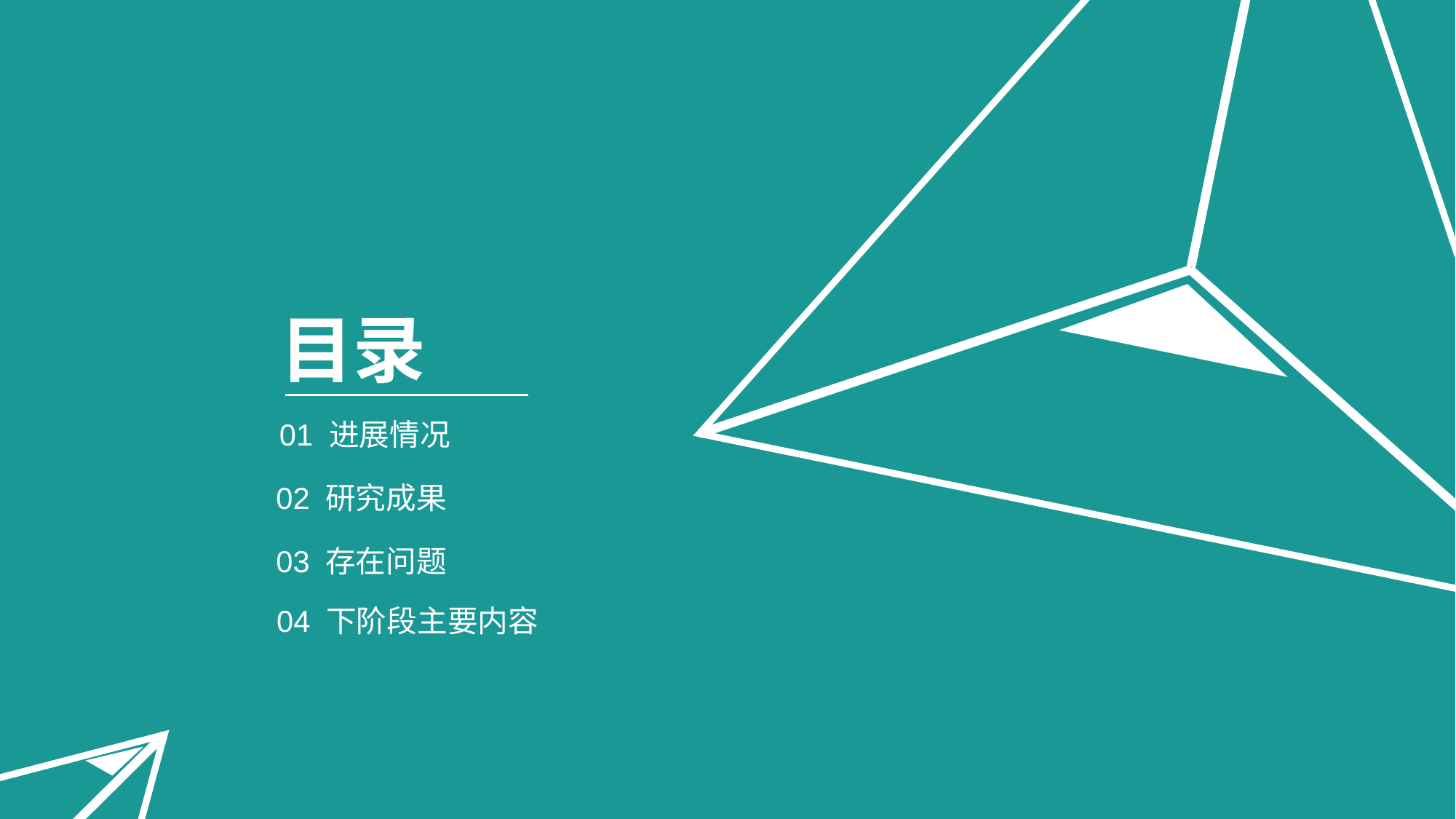

目录
01 进展情况
02 研究成果
03 存在问题
04 下阶段主要内容